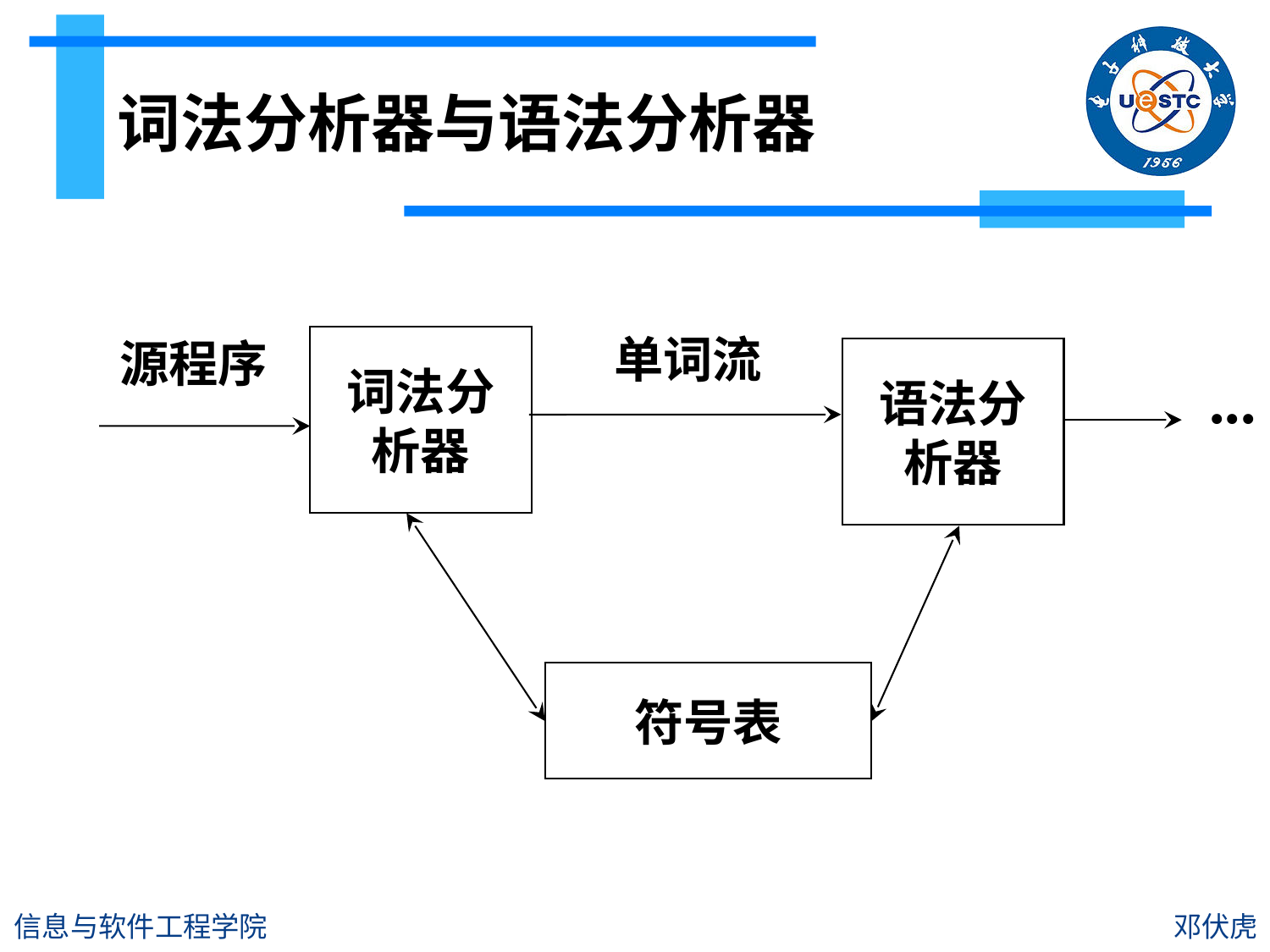

# 词法分析器与语法分析器
单词流
源程序
词法分
析器
语法分
析器
符号表
...

13
信息与软件工程学院
邓伏虎